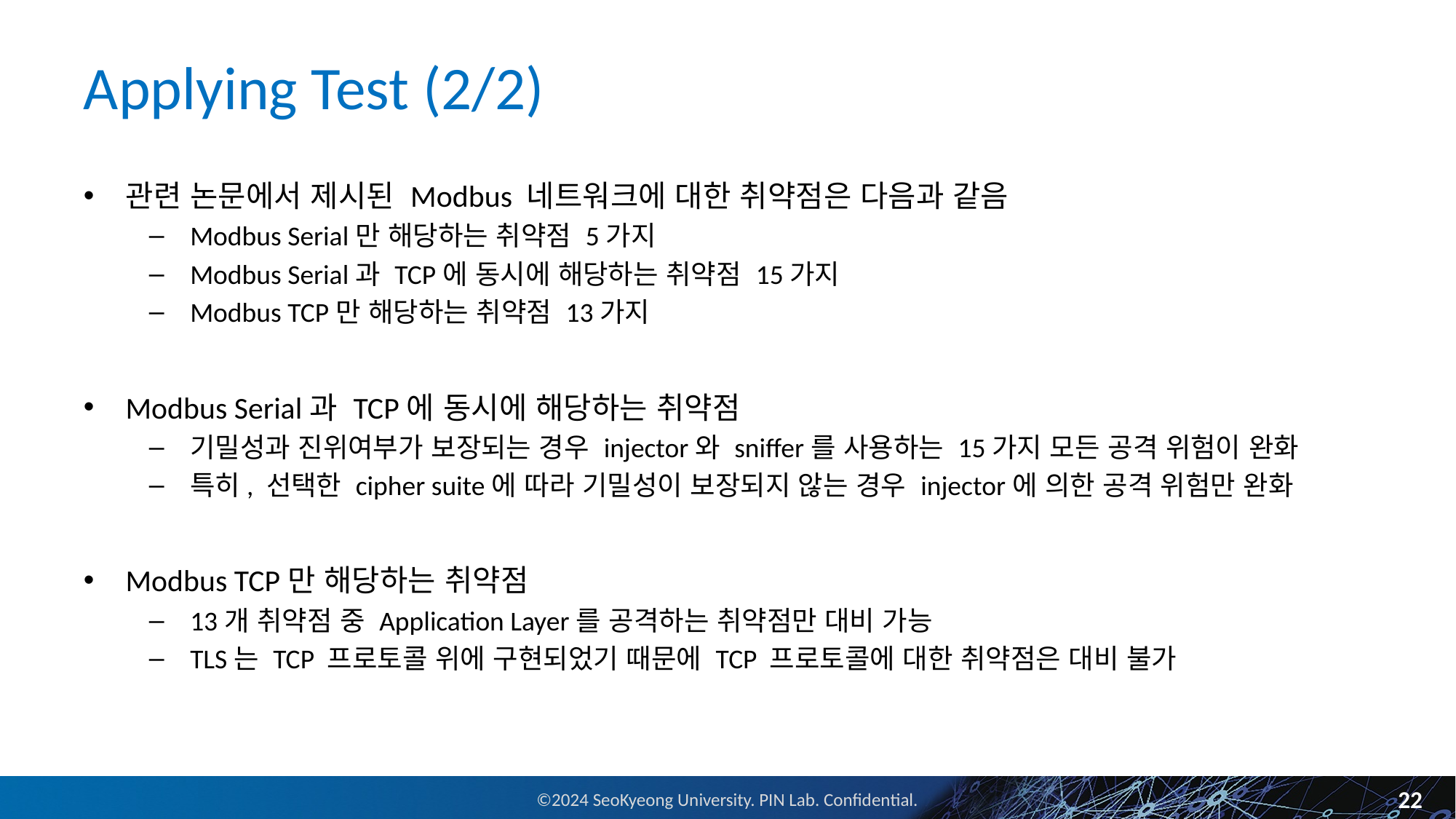

# Applying Test (2/2)
관련 논문에서 제시된 Modbus 네트워크에 대한 취약점은 다음과 같음
Modbus Serial만 해당하는 취약점 5가지
Modbus Serial과 TCP에 동시에 해당하는 취약점 15가지
Modbus TCP만 해당하는 취약점 13가지

Modbus Serial과 TCP에 동시에 해당하는 취약점
기밀성과 진위여부가 보장되는 경우 injector와 sniffer를 사용하는 15가지 모든 공격 위험이 완화
특히, 선택한 cipher suite에 따라 기밀성이 보장되지 않는 경우 injector에 의한 공격 위험만 완화

Modbus TCP만 해당하는 취약점
13개 취약점 중 Application Layer를 공격하는 취약점만 대비 가능
TLS는 TCP 프로토콜 위에 구현되었기 때문에 TCP 프로토콜에 대한 취약점은 대비 불가

22